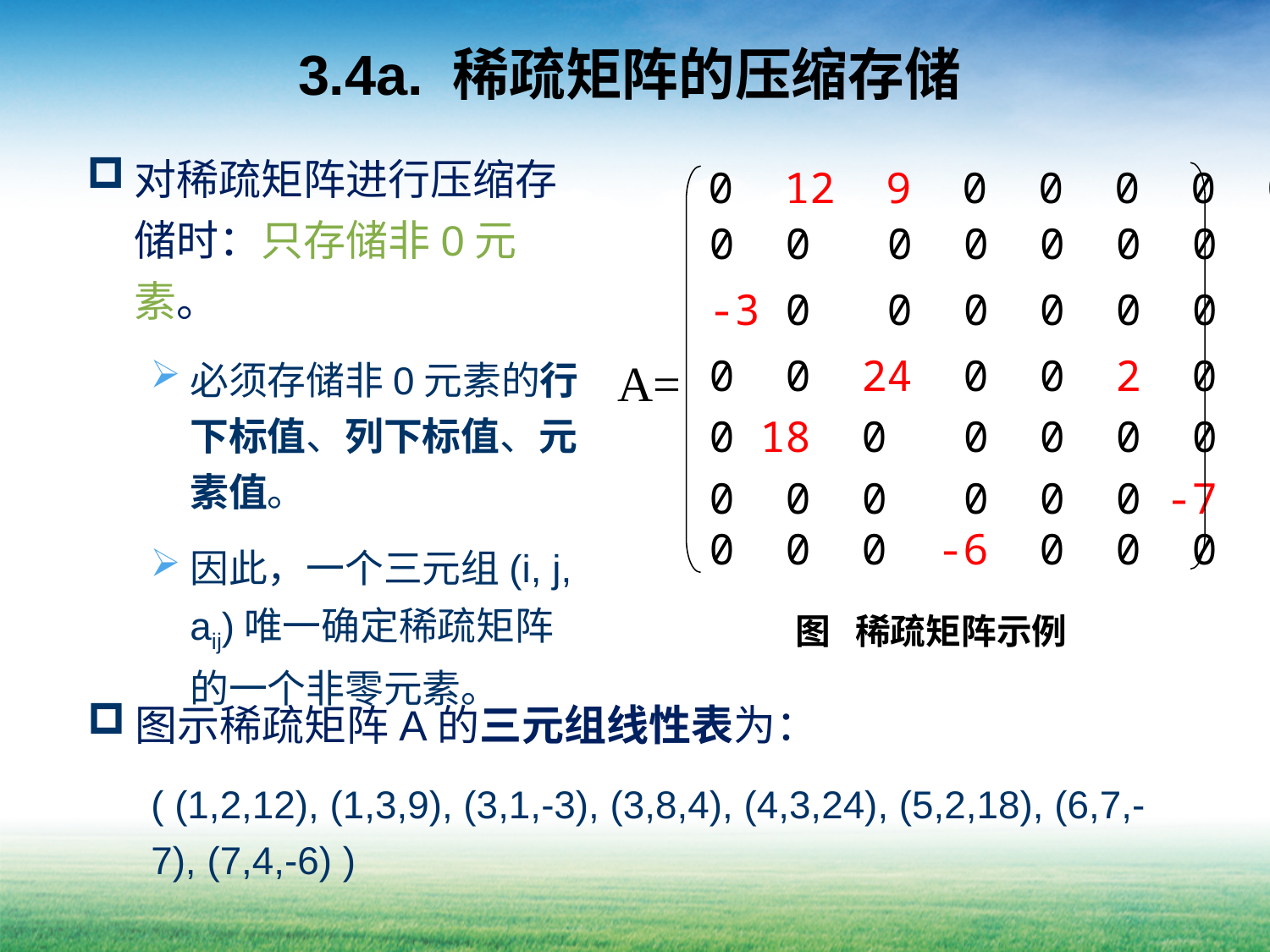

# 3.4a. 稀疏矩阵的压缩存储
对稀疏矩阵进行压缩存储时：只存储非0元素。
必须存储非0元素的行下标值、列下标值、元素值。
因此，一个三元组(i, j, aij)唯一确定稀疏矩阵的一个非零元素。
0  12  9  0  0  0  0  0

0  0   0  0  0  0  0  0
-3 0   0  0  0  0  0  4
0  0  24  0  0  2  0  0
A=
0 18  0   0  0  0  0  0
0  0  0   0  0  0 -7  0
0  0  0  -6  0  0  0  0
图   稀疏矩阵示例
图示稀疏矩阵A的三元组线性表为：
( (1,2,12), (1,3,9), (3,1,-3), (3,8,4), (4,3,24), (5,2,18), (6,7,-7), (7,4,-6) )